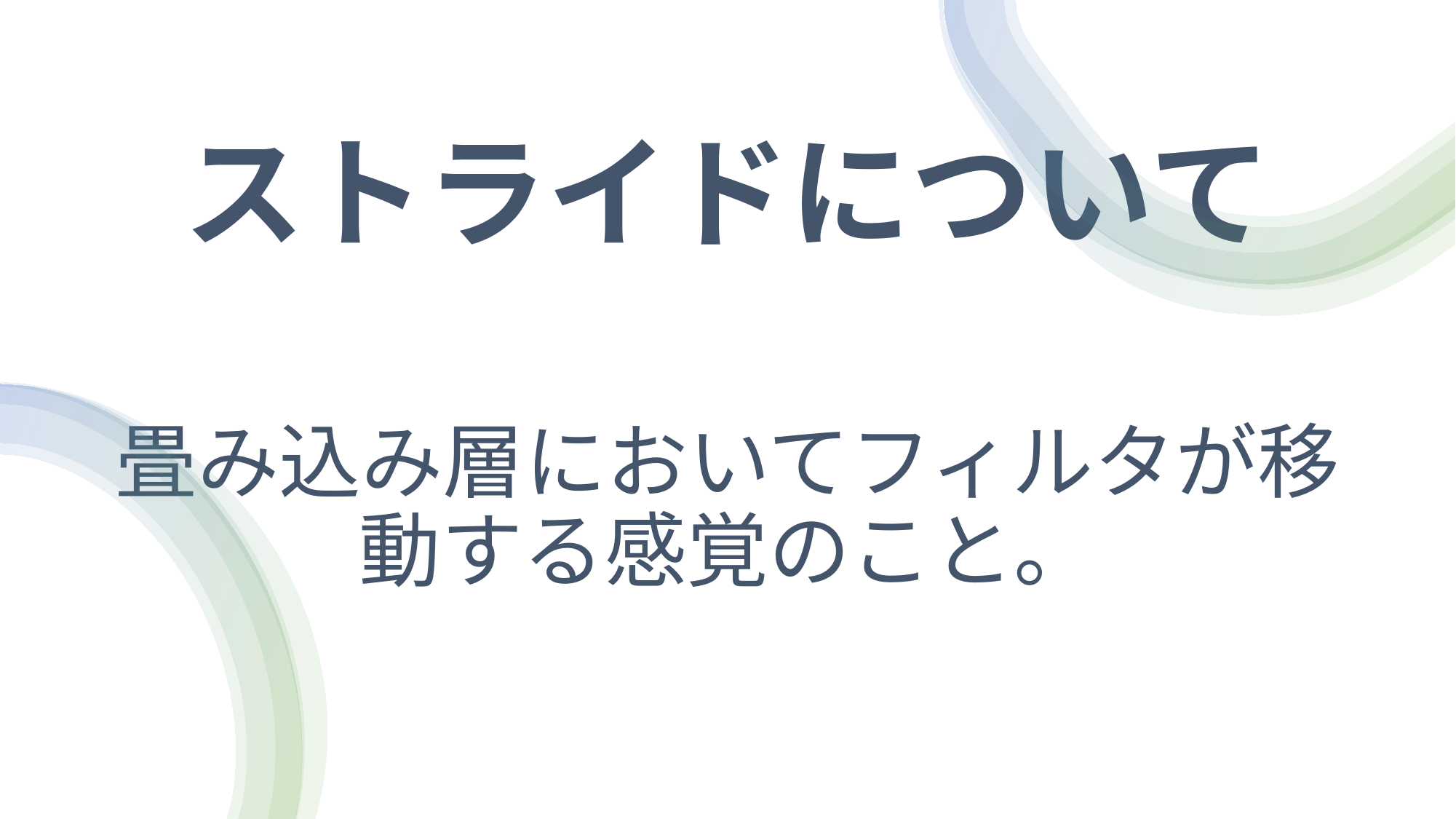

# ストライドについて
畳み込み層においてフィルタが移動する感覚のこと。